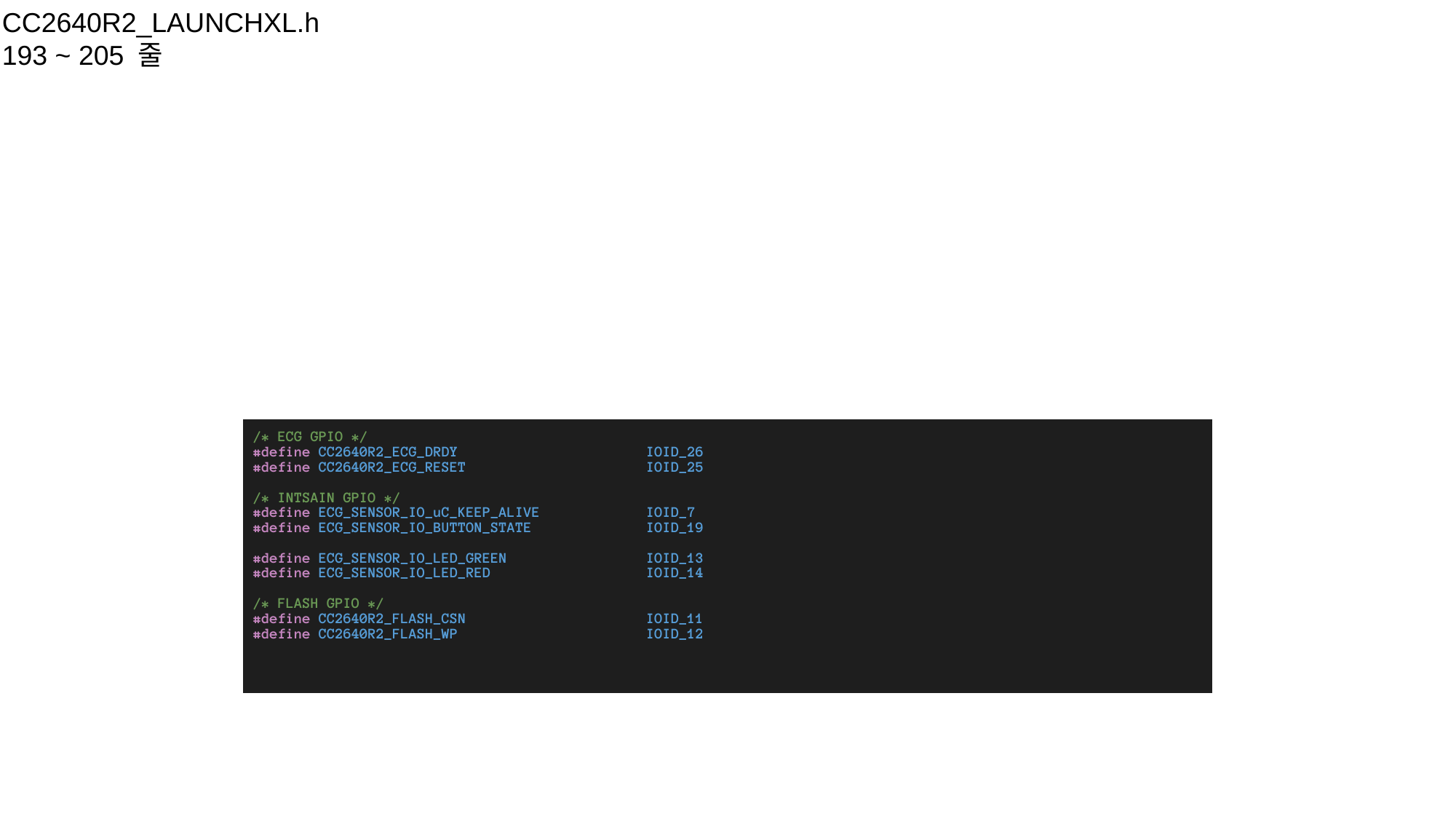

CC2640R2_LAUNCHXL.h
193 ~ 205 줄
| /\* ECG GPIO \*/ #define CC2640R2\_ECG\_DRDY                       IOID\_26 #define CC2640R2\_ECG\_RESET                      IOID\_25     /\* INTSAIN GPIO \*/ #define ECG\_SENSOR\_IO\_uC\_KEEP\_ALIVE             IOID\_7  #define ECG\_SENSOR\_IO\_BUTTON\_STATE              IOID\_19                                                  #define ECG\_SENSOR\_IO\_LED\_GREEN                 IOID\_13 #define ECG\_SENSOR\_IO\_LED\_RED                   IOID\_14     /\* FLASH GPIO \*/ #define CC2640R2\_FLASH\_CSN                      IOID\_11 #define CC2640R2\_FLASH\_WP                       IOID\_12 |
| --- |